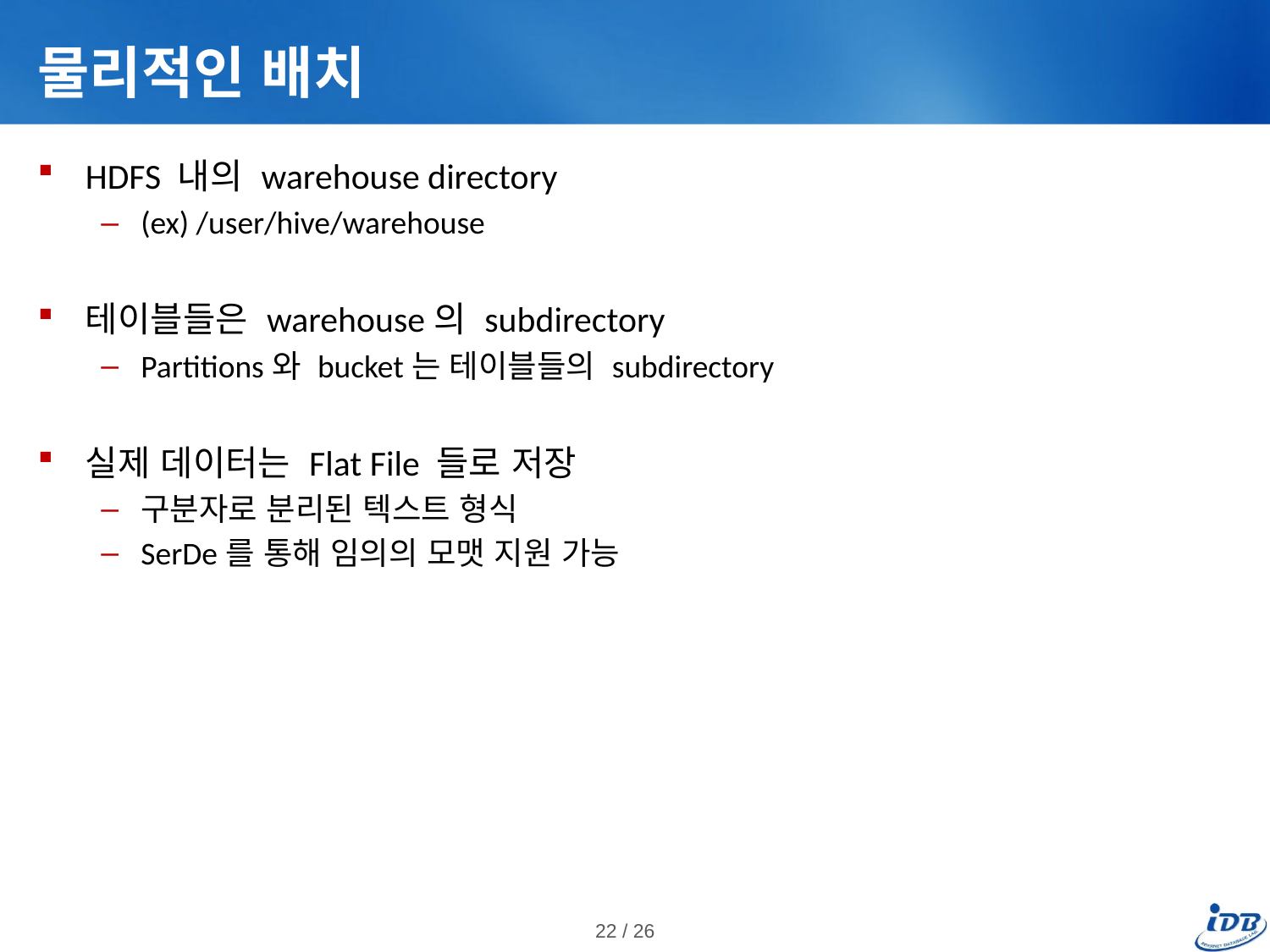

# 물리적인 배치
HDFS 내의 warehouse directory
(ex) /user/hive/warehouse

테이블들은 warehouse의 subdirectory
Partitions와 bucket는 테이블들의 subdirectory

실제 데이터는 Flat File 들로 저장
구분자로 분리된 텍스트 형식
SerDe를 통해 임의의 모맷 지원 가능